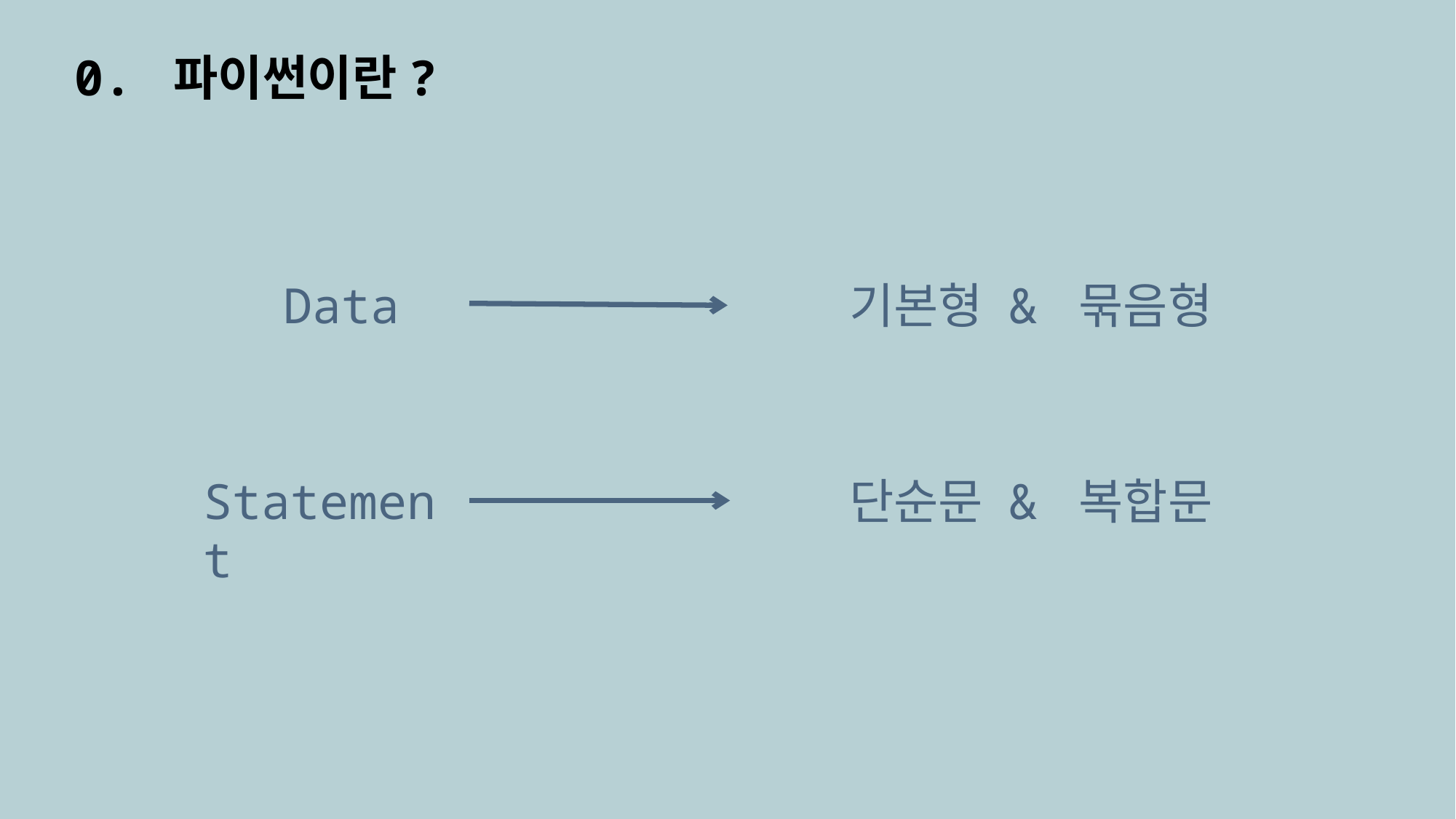

0. 파이썬이란?
Data
기본형 & 묶음형
Statement
단순문 & 복합문